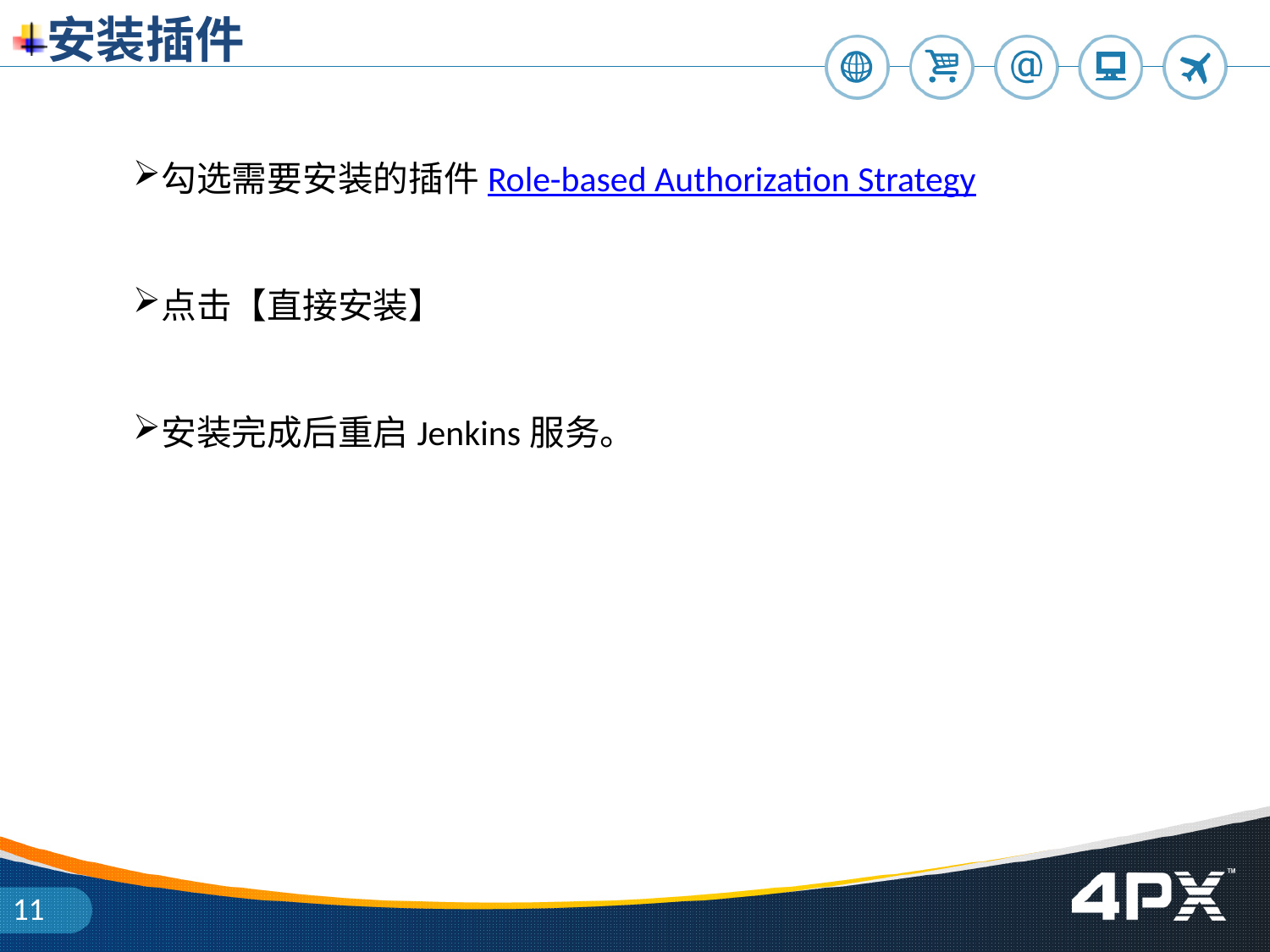

# 安装插件

勾选需要安装的插件Role-based Authorization Strategy

点击【直接安装】

安装完成后重启Jenkins服务。

11